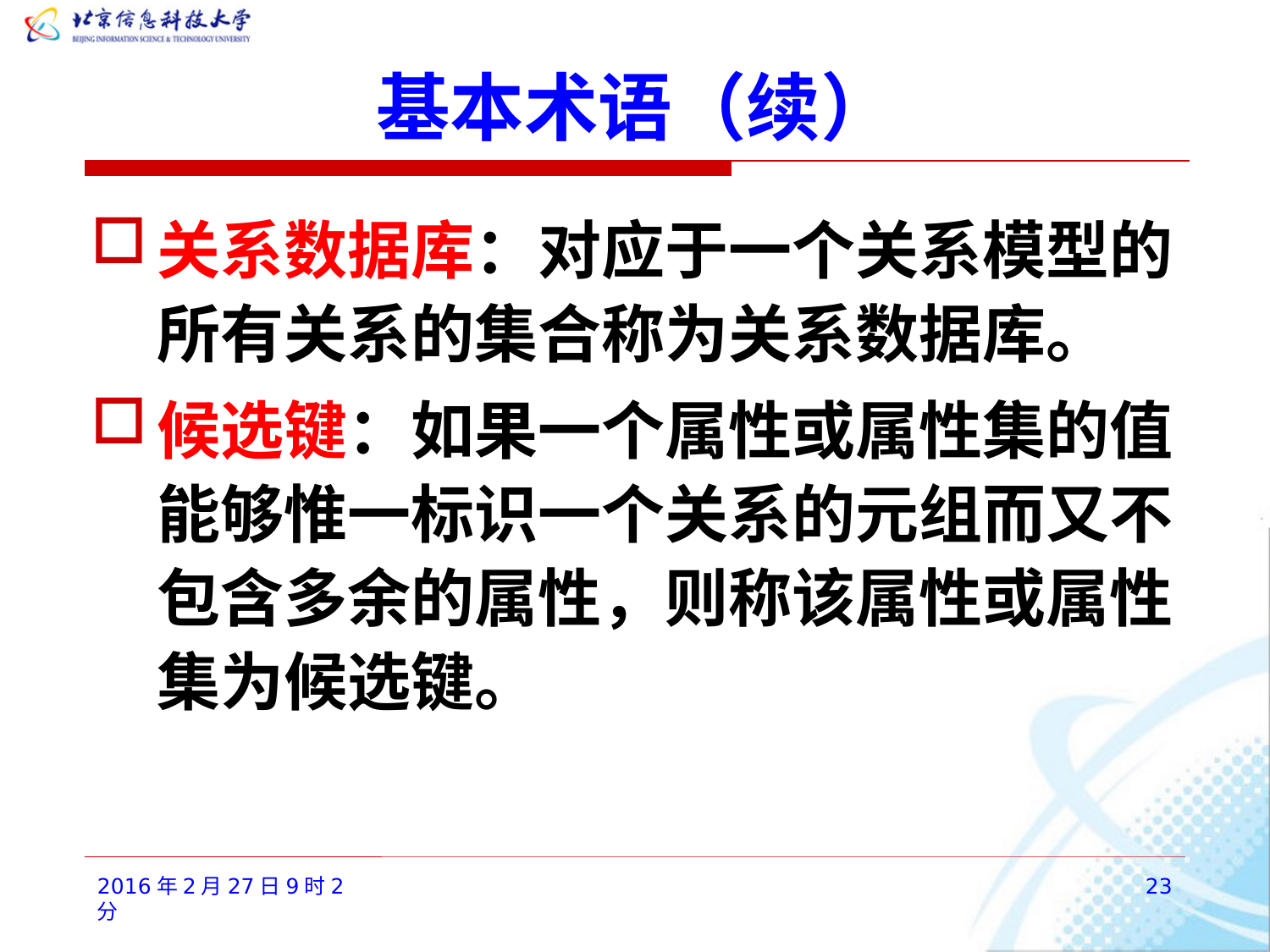

# 基本术语（续）
关系数据库：对应于一个关系模型的所有关系的集合称为关系数据库。
候选键：如果一个属性或属性集的值能够惟一标识一个关系的元组而又不包含多余的属性，则称该属性或属性集为候选键。
2016年2月27日9时2分
23